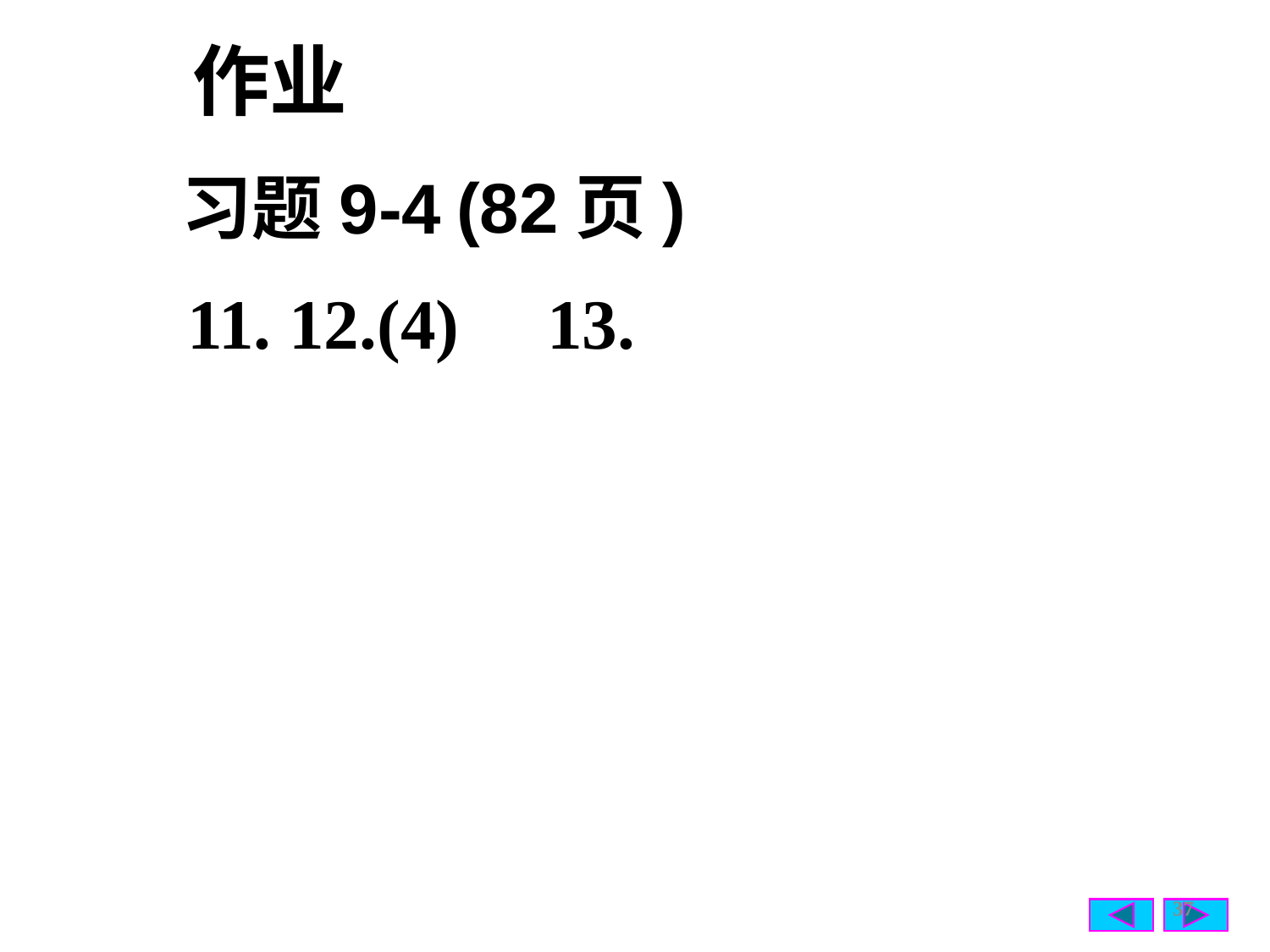

作业
(82页)
习题9-4
11. 12.(4)     13.
37